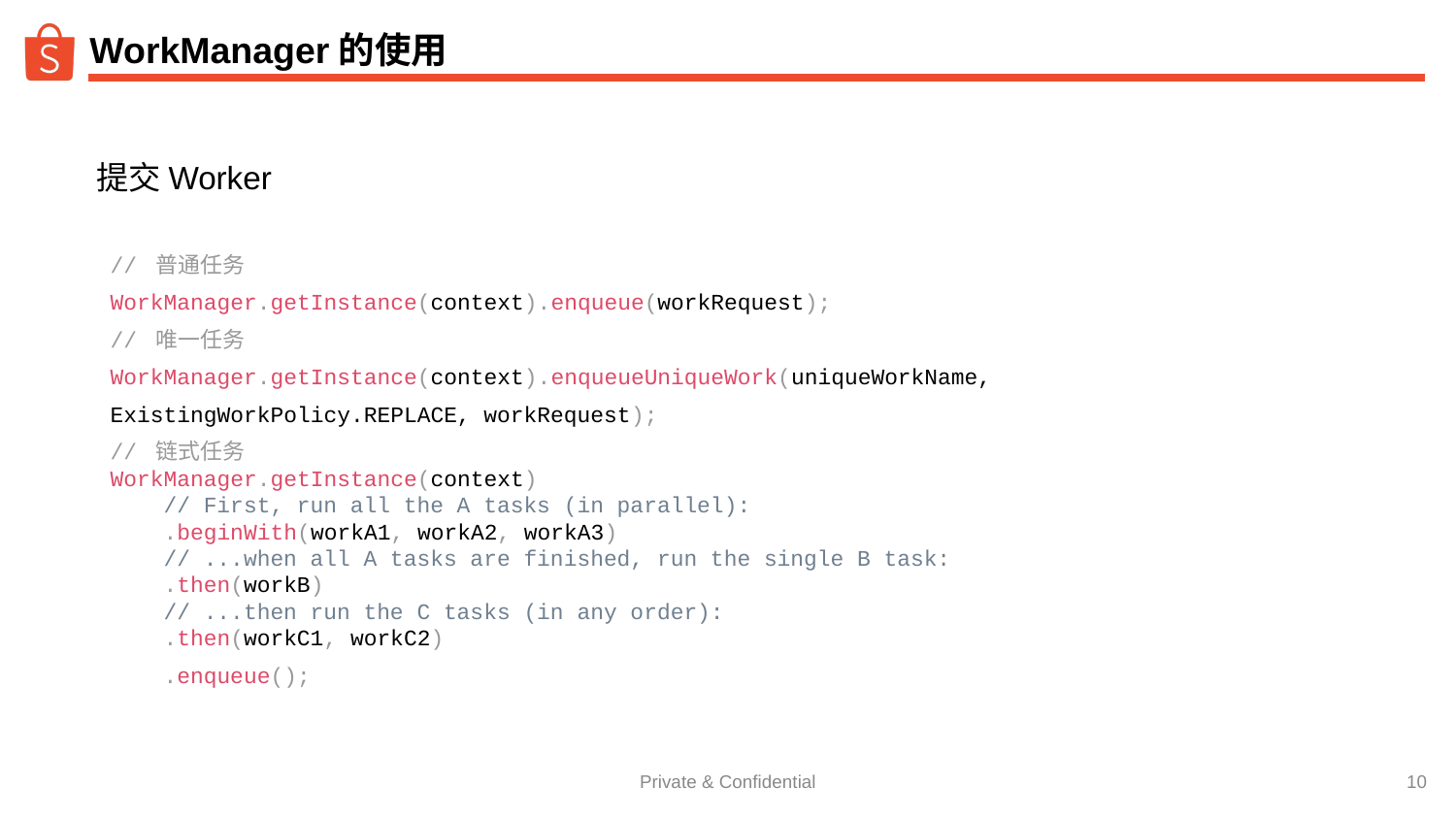

# WorkManager的使用
提交Worker
// 普通任务
WorkManager.getInstance(context).enqueue(workRequest);
// 唯一任务
WorkManager.getInstance(context).enqueueUniqueWork(uniqueWorkName,
ExistingWorkPolicy.REPLACE, workRequest);
// 链式任务
WorkManager.getInstance(context)
    // First, run all the A tasks (in parallel):
    .beginWith(workA1, workA2, workA3)
    // ...when all A tasks are finished, run the single B task:
    .then(workB)
    // ...then run the C tasks (in any order):
    .then(workC1, workC2)
    .enqueue();

简介
10